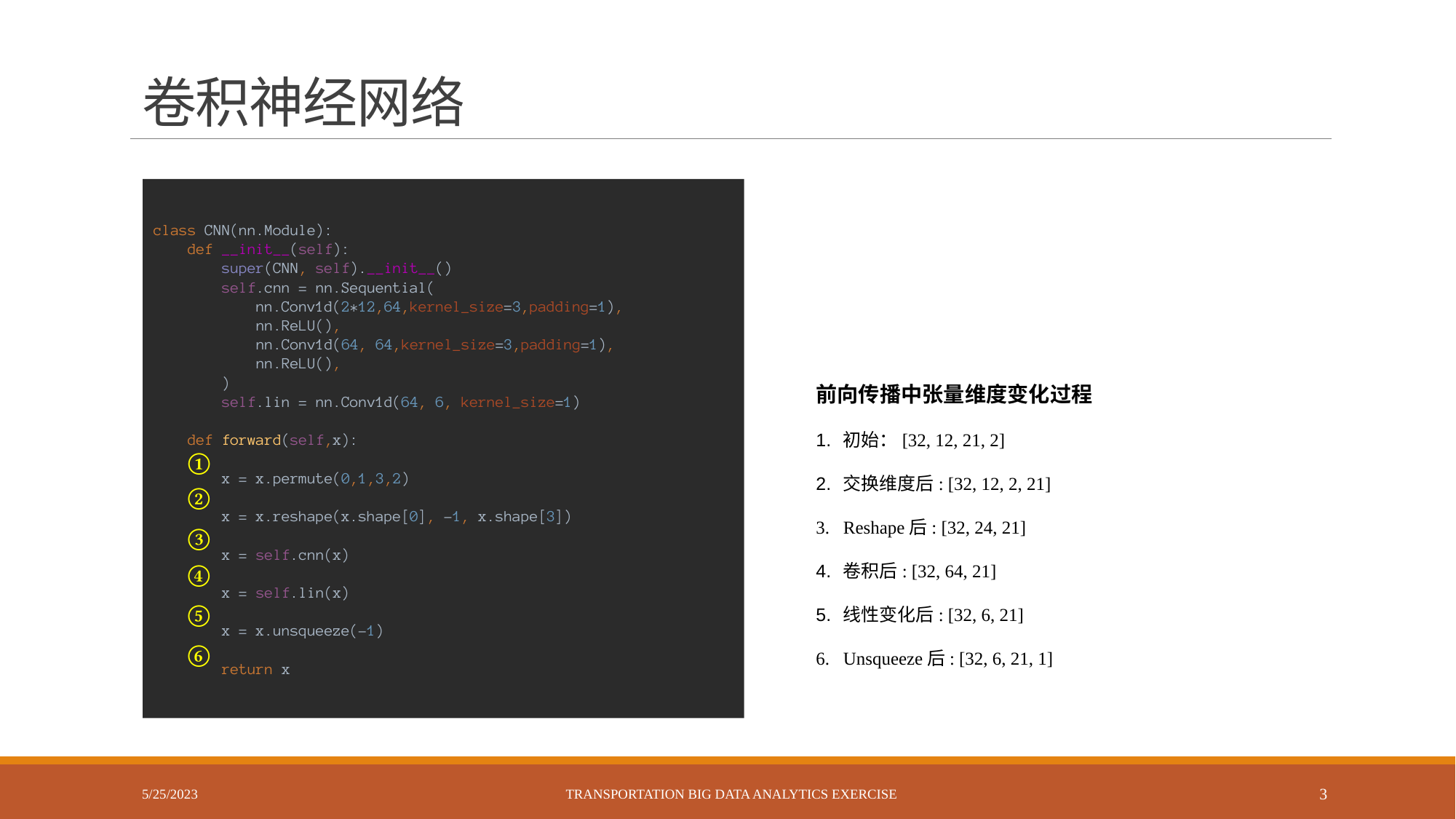

# 卷积神经网络
class CNN(nn.Module):
    def __init__(self):
        super(CNN, self).__init__()
        self.cnn = nn.Sequential(
            nn.Conv1d(2*12,64,kernel_size=3,padding=1),
            nn.ReLU(),
            nn.Conv1d(64, 64,kernel_size=3,padding=1),
            nn.ReLU(),
        )
        self.lin = nn.Conv1d(64, 6, kernel_size=1)
    def forward(self,x):
        x = x.permute(0,1,3,2)
        x = x.reshape(x.shape[0], -1, x.shape[3])
        x = self.cnn(x)
        x = self.lin(x)
        x = x.unsqueeze(-1)
        return x
前向传播中张量维度变化过程

初始：[32, 12, 21, 2]

交换维度后: [32, 12, 2, 21]

Reshape后: [32, 24, 21]

卷积后: [32, 64, 21]

线性变化后: [32, 6, 21]

Unsqueeze后: [32, 6, 21, 1]

①
②
③
④
⑤
⑥
5/25/2023
Transportation Big Data Analytics exercise
3